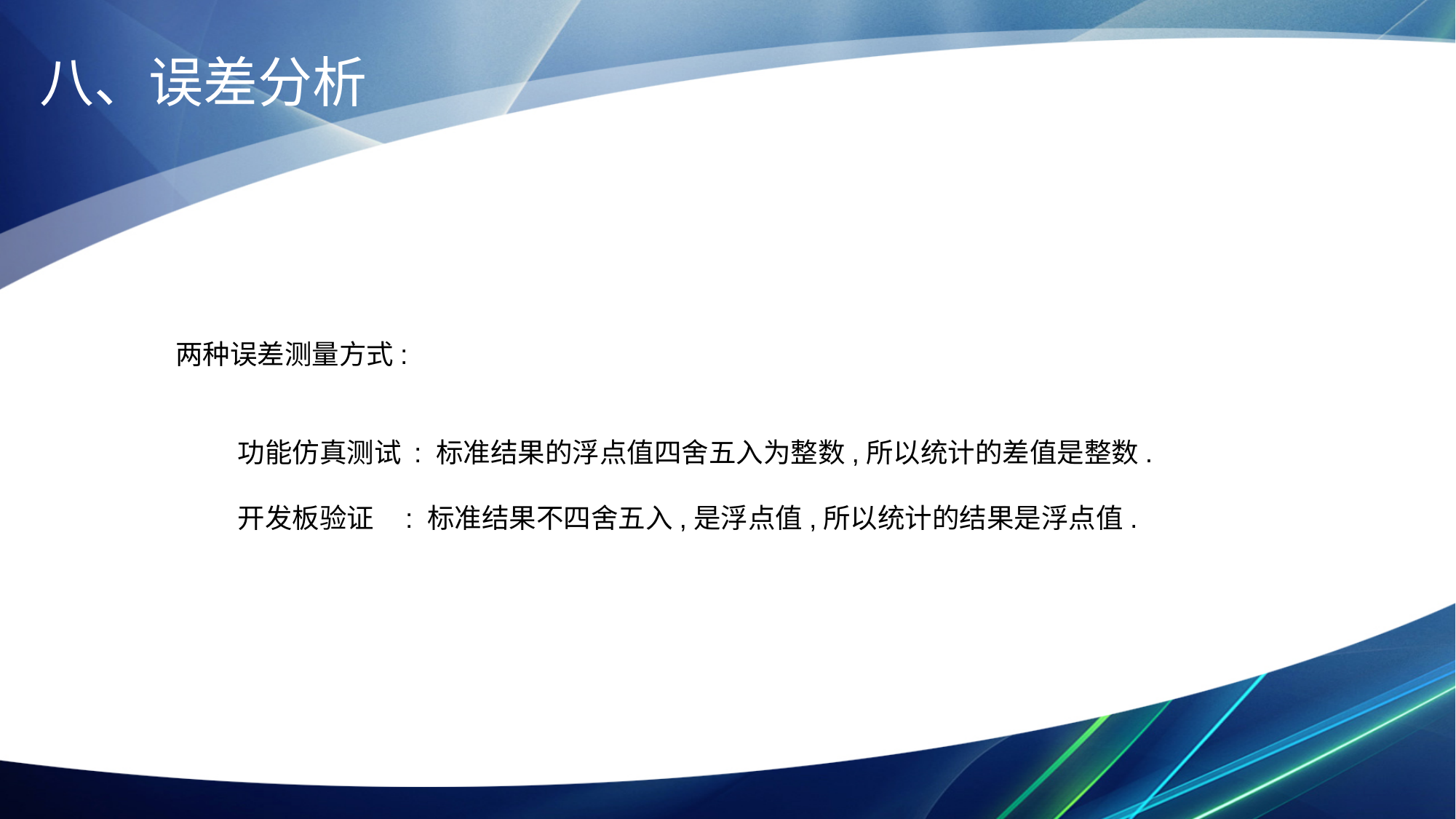

八、误差分析
两种误差测量方式:

         功能仿真测试 : 标准结果的浮点值四舍五入为整数,所以统计的差值是整数.

         开发板验证    : 标准结果不四舍五入,是浮点值,所以统计的结果是浮点值.